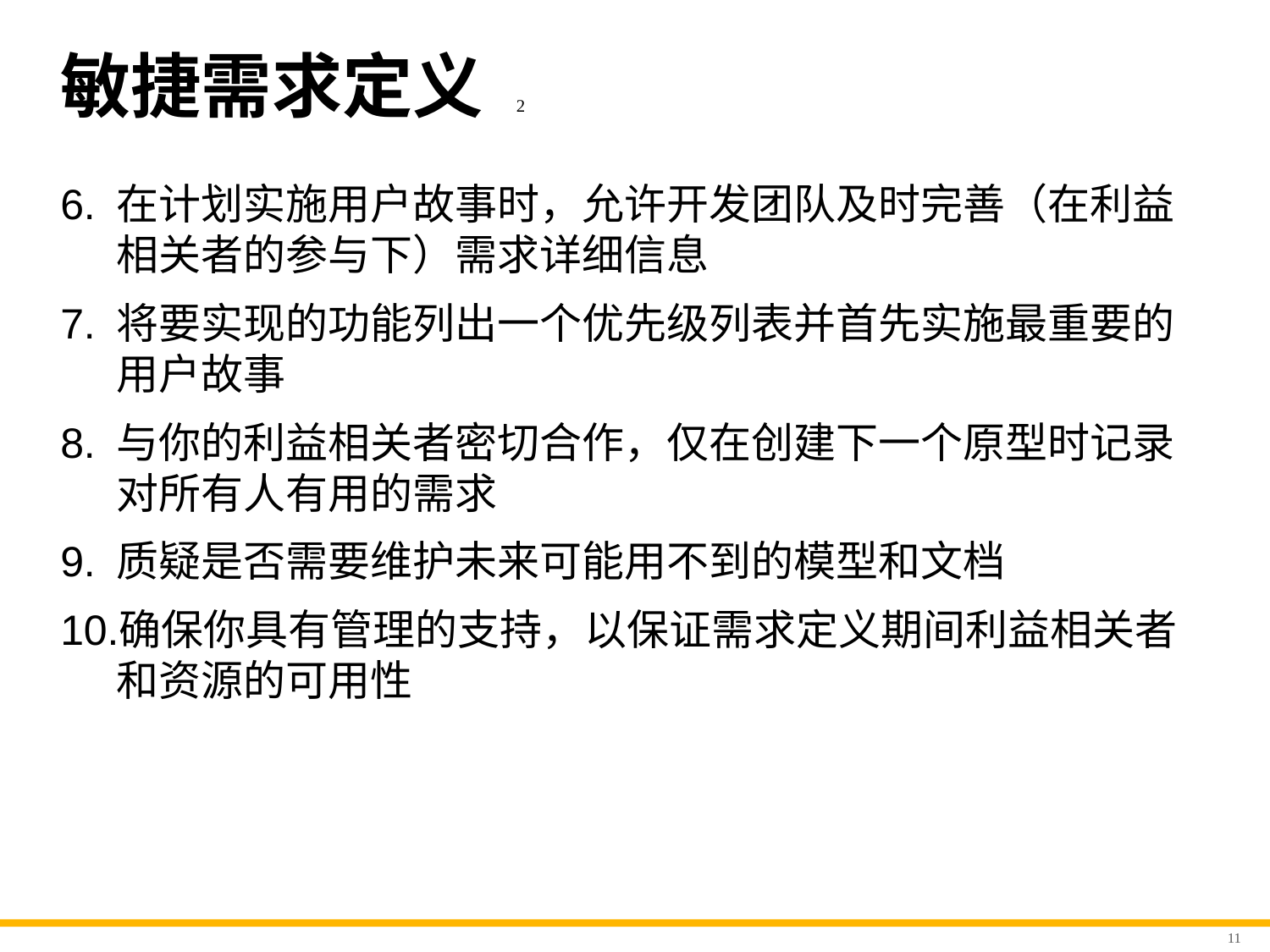

# 敏捷需求定义 2
在计划实施用户故事时，允许开发团队及时完善（在利益相关者的参与下）需求详细信息
将要实现的功能列出一个优先级列表并首先实施最重要的用户故事
与你的利益相关者密切合作，仅在创建下一个原型时记录对所有人有用的需求
质疑是否需要维护未来可能用不到的模型和文档
确保你具有管理的支持，以保证需求定义期间利益相关者和资源的可用性
11